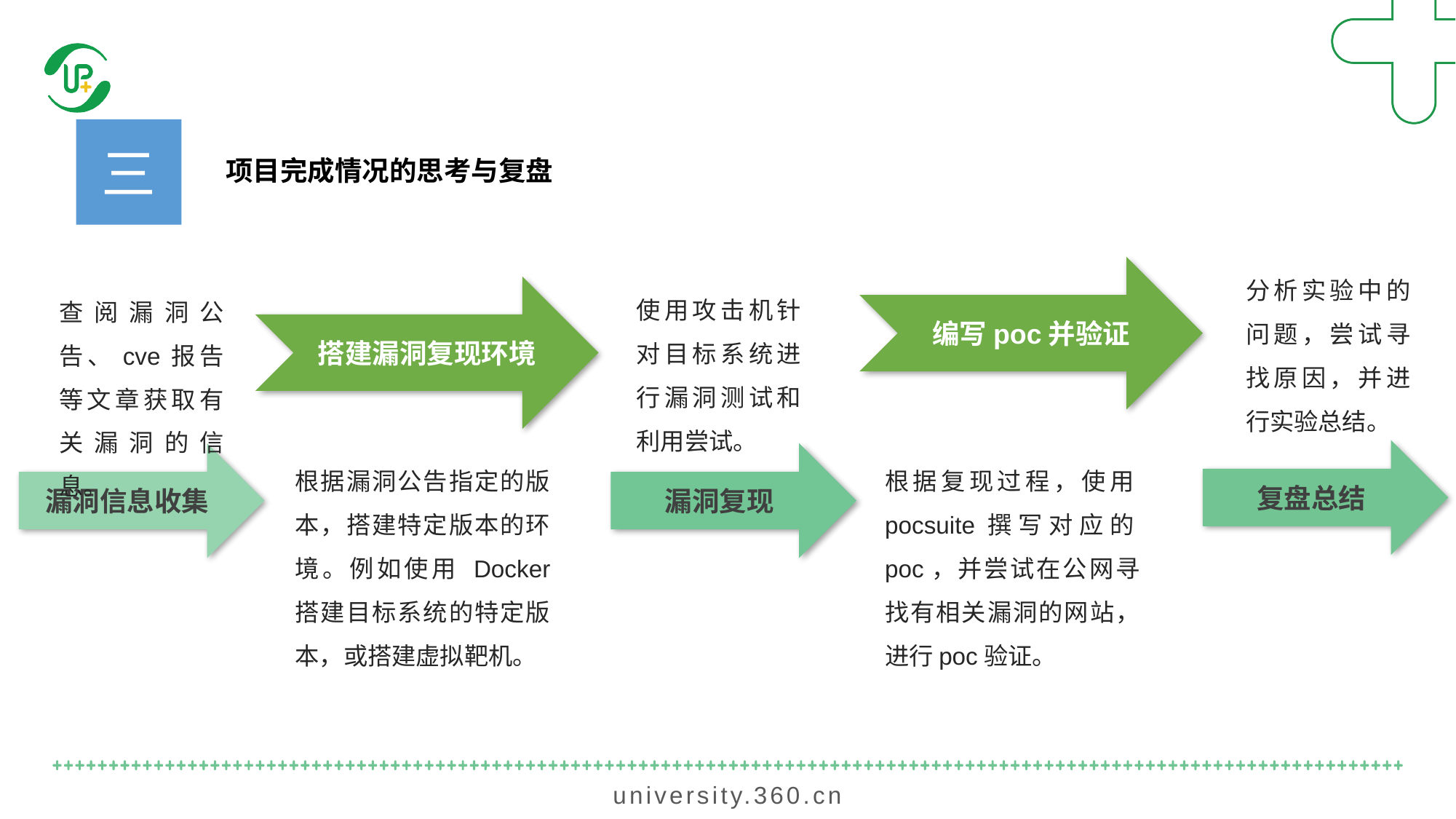

三
项目完成情况的思考与复盘
编写poc并验证
分析实验中的问题，尝试寻找原因，并进行实验总结。
搭建漏洞复现环境
使用攻击机针对目标系统进行漏洞测试和利用尝试。
查阅漏洞公告、cve报告等文章获取有关漏洞的信息。
复盘总结
漏洞信息收集
漏洞复现
根据漏洞公告指定的版本，搭建特定版本的环境。例如使用 Docker 搭建目标系统的特定版本，或搭建虚拟靶机。
根据复现过程，使用pocsuite撰写对应的poc，并尝试在公网寻找有相关漏洞的网站，进行poc验证。